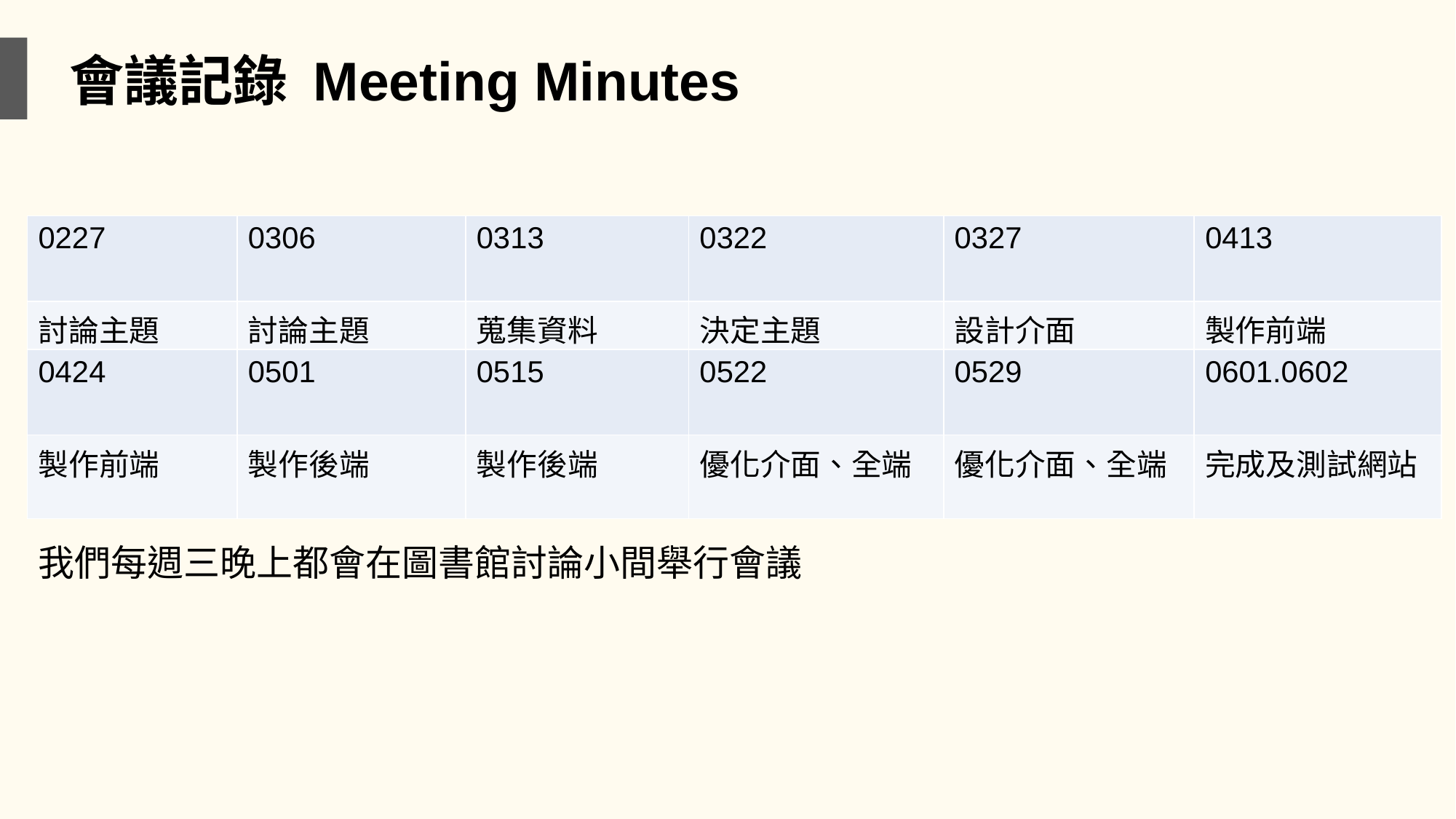

會議記錄 Meeting Minutes
| 0227 | 0306 | 0313 | 0322 | 0327 | 0413 |
| --- | --- | --- | --- | --- | --- |
| 討論主題 | 討論主題 | 蒐集資料 | 決定主題 | 設計介面 | 製作前端 |
| 0424 | 0501 | 0515 | 0522 | 0529 | 0601.0602 |
| 製作前端 | 製作後端 | 製作後端 | 優化介面、全端 | 優化介面、全端 | 完成及測試網站 |
我們每週三晚上都會在圖書館討論小間舉行會議